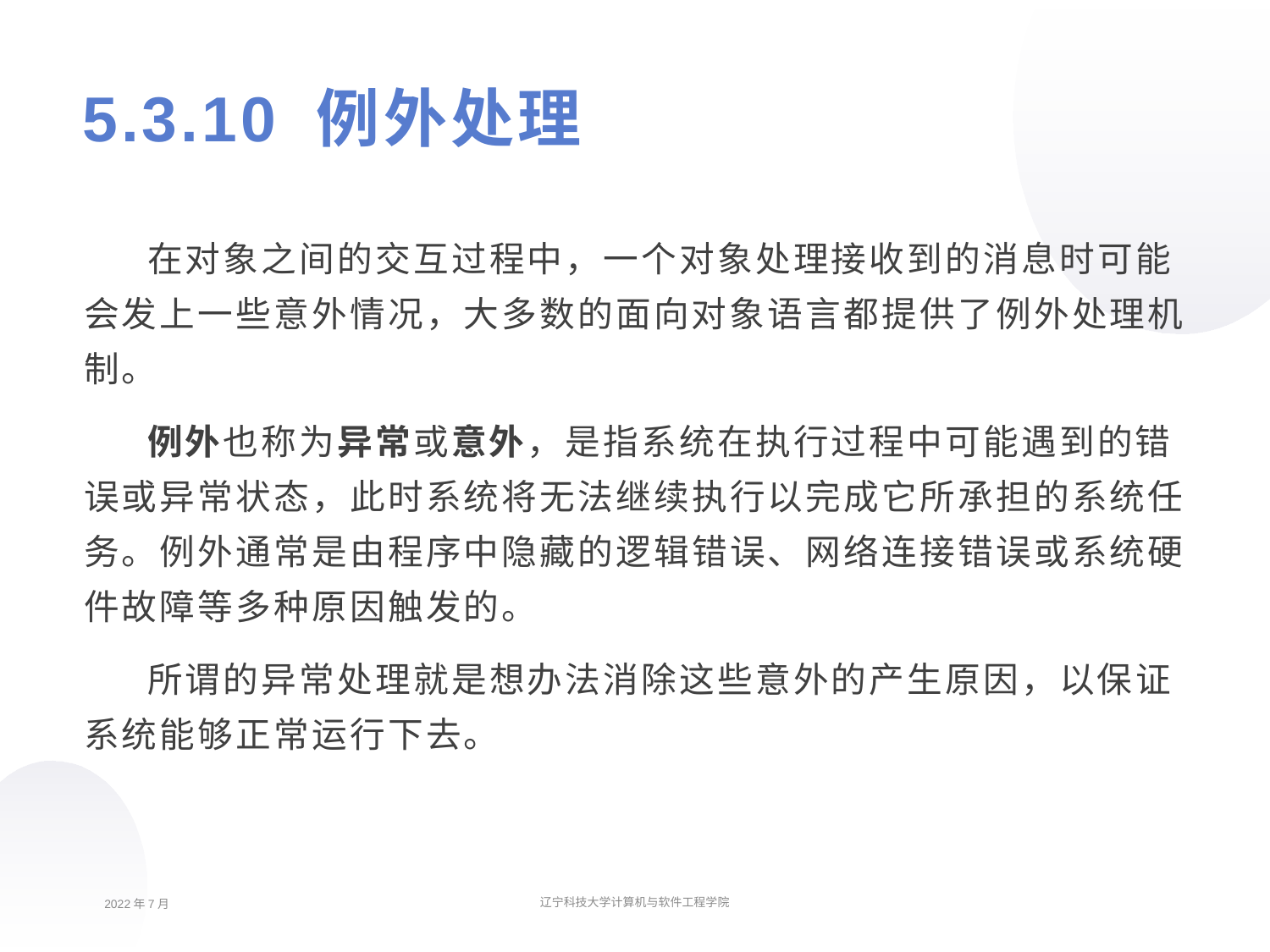

# 5.3.10 例外处理
在对象之间的交互过程中，一个对象处理接收到的消息时可能会发上一些意外情况，大多数的面向对象语言都提供了例外处理机制。
例外也称为异常或意外，是指系统在执行过程中可能遇到的错误或异常状态，此时系统将无法继续执行以完成它所承担的系统任务。例外通常是由程序中隐藏的逻辑错误、网络连接错误或系统硬件故障等多种原因触发的。
所谓的异常处理就是想办法消除这些意外的产生原因，以保证系统能够正常运行下去。

2022年7月
辽宁科技大学计算机与软件工程学院
123